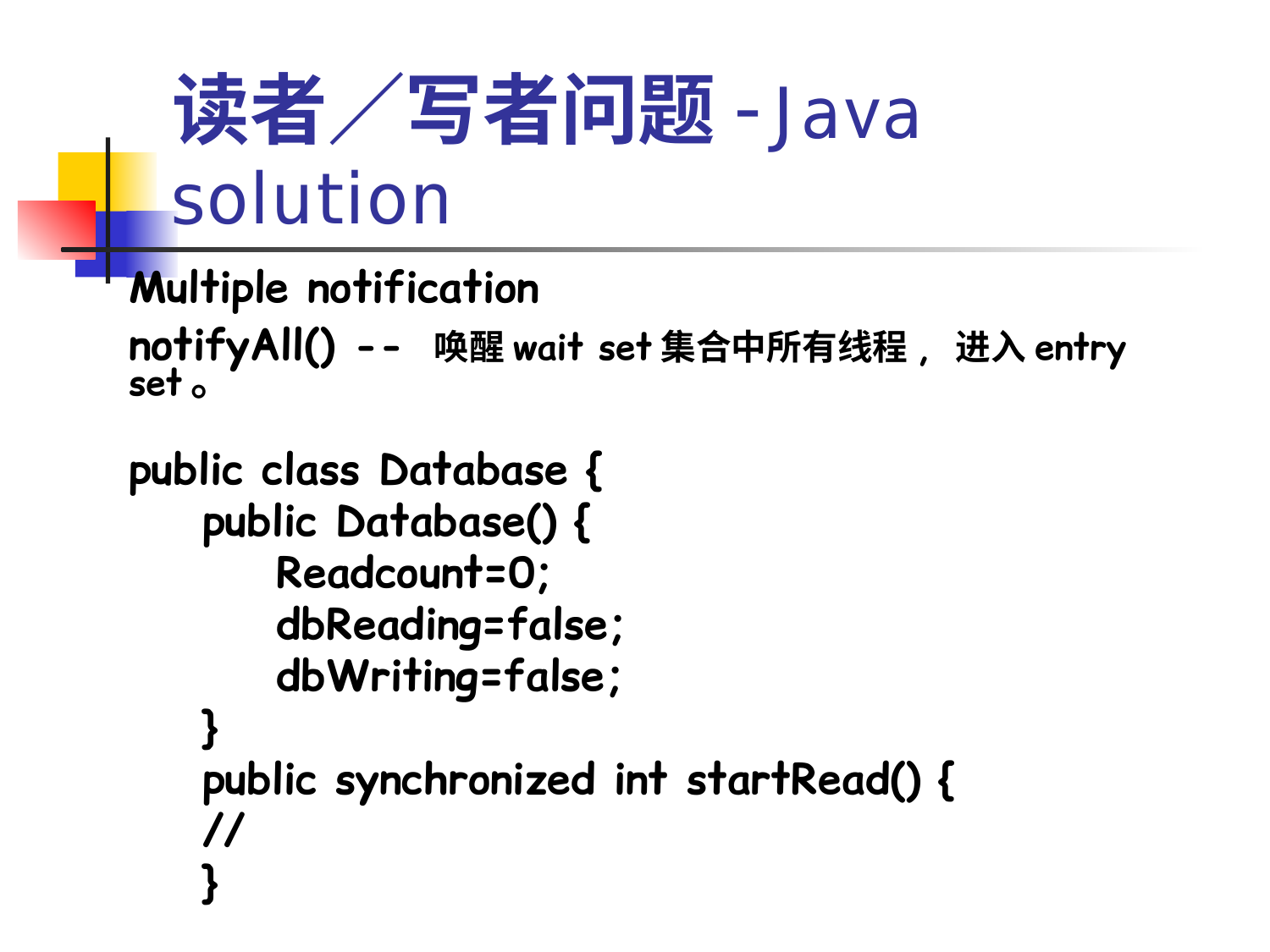

# 读者／写者问题-Java solution
Multiple notification
notifyAll() -- 唤醒wait set集合中所有线程, 进入entry set。

public class Database {
    public Database() {
        Readcount=0;
        dbReading=false;
        dbWriting=false;
    }
    public synchronized int startRead() {
    //
    }